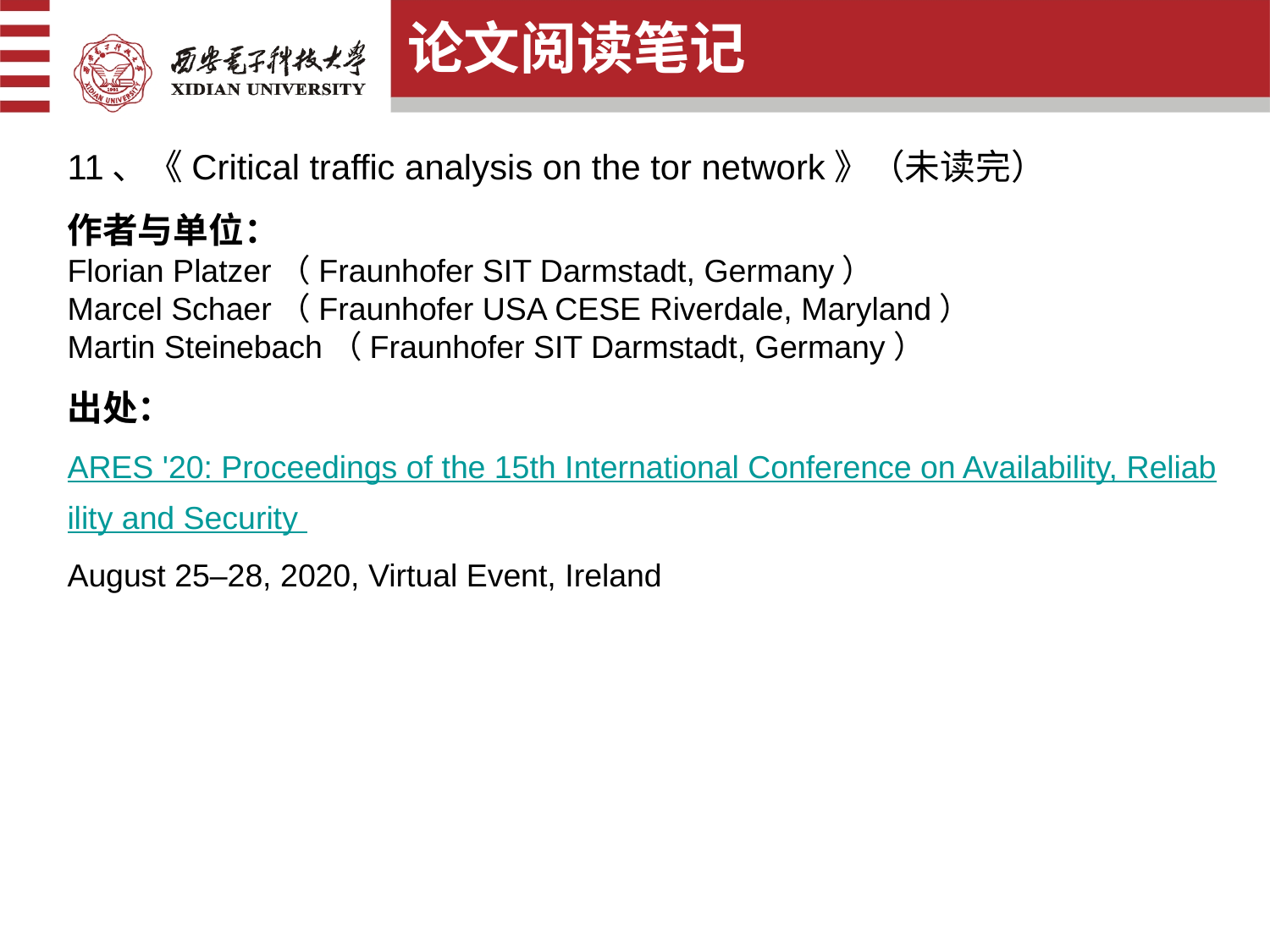

论文阅读笔记
11、《Critical traffic analysis on the tor network》（未读完）
作者与单位：
Florian Platzer（Fraunhofer SIT Darmstadt, Germany）
Marcel Schaer（Fraunhofer USA CESE Riverdale, Maryland）
Martin Steinebach（Fraunhofer SIT Darmstadt, Germany）
出处：
ARES '20: Proceedings of the 15th International Conference on Availability, Reliability and Security
August 25–28, 2020, Virtual Event, Ireland